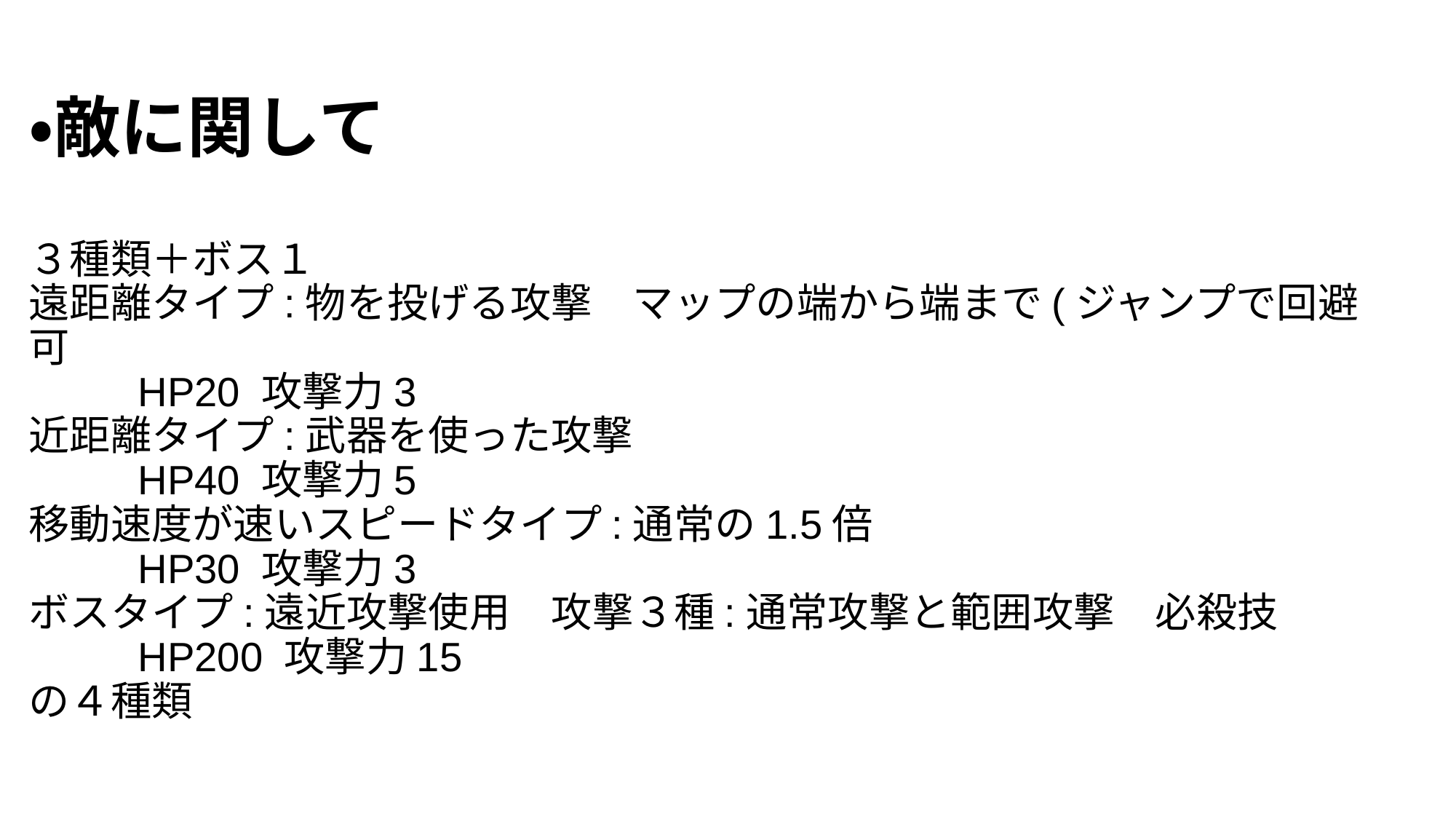

# ・敵に関して ３種類＋ボス１ 遠距離タイプ:物を投げる攻撃　マップの端から端まで(ジャンプで回避可 HP20 攻撃力3 近距離タイプ:武器を使った攻撃 HP40 攻撃力5 移動速度が速いスピードタイプ:通常の1.5倍 HP30 攻撃力3 ボスタイプ:遠近攻撃使用　攻撃３種:通常攻撃と範囲攻撃　必殺技 HP200 攻撃力15 の４種類